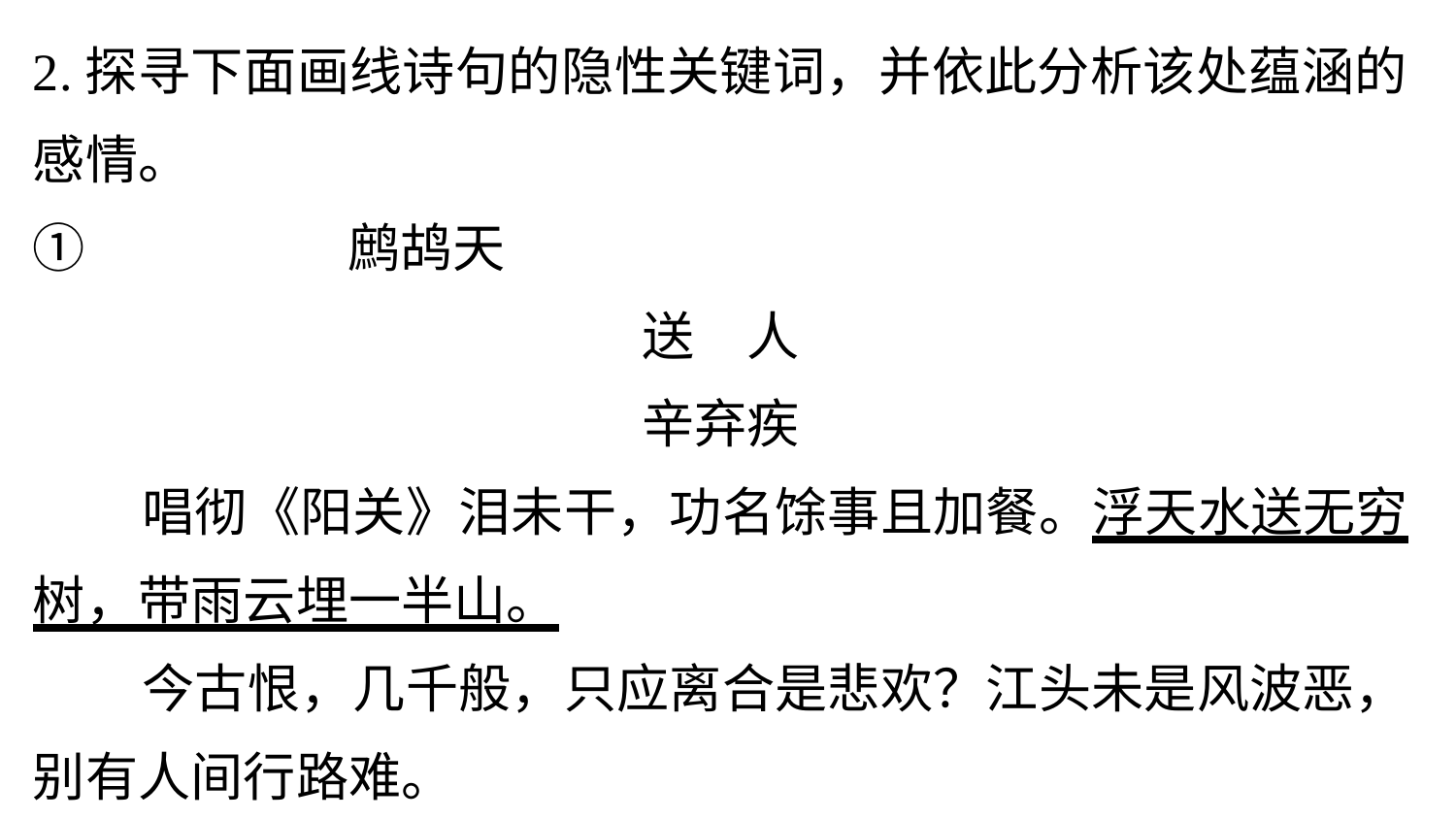

2.探寻下面画线诗句的隐性关键词，并依此分析该处蕴涵的感情。
①                     鹧鸪天
送　人
辛弃疾
        唱彻《阳关》泪未干，功名馀事且加餐。浮天水送无穷树，带雨云埋一半山。
        今古恨，几千般，只应离合是悲欢？江头未是风波恶，别有人间行路难。